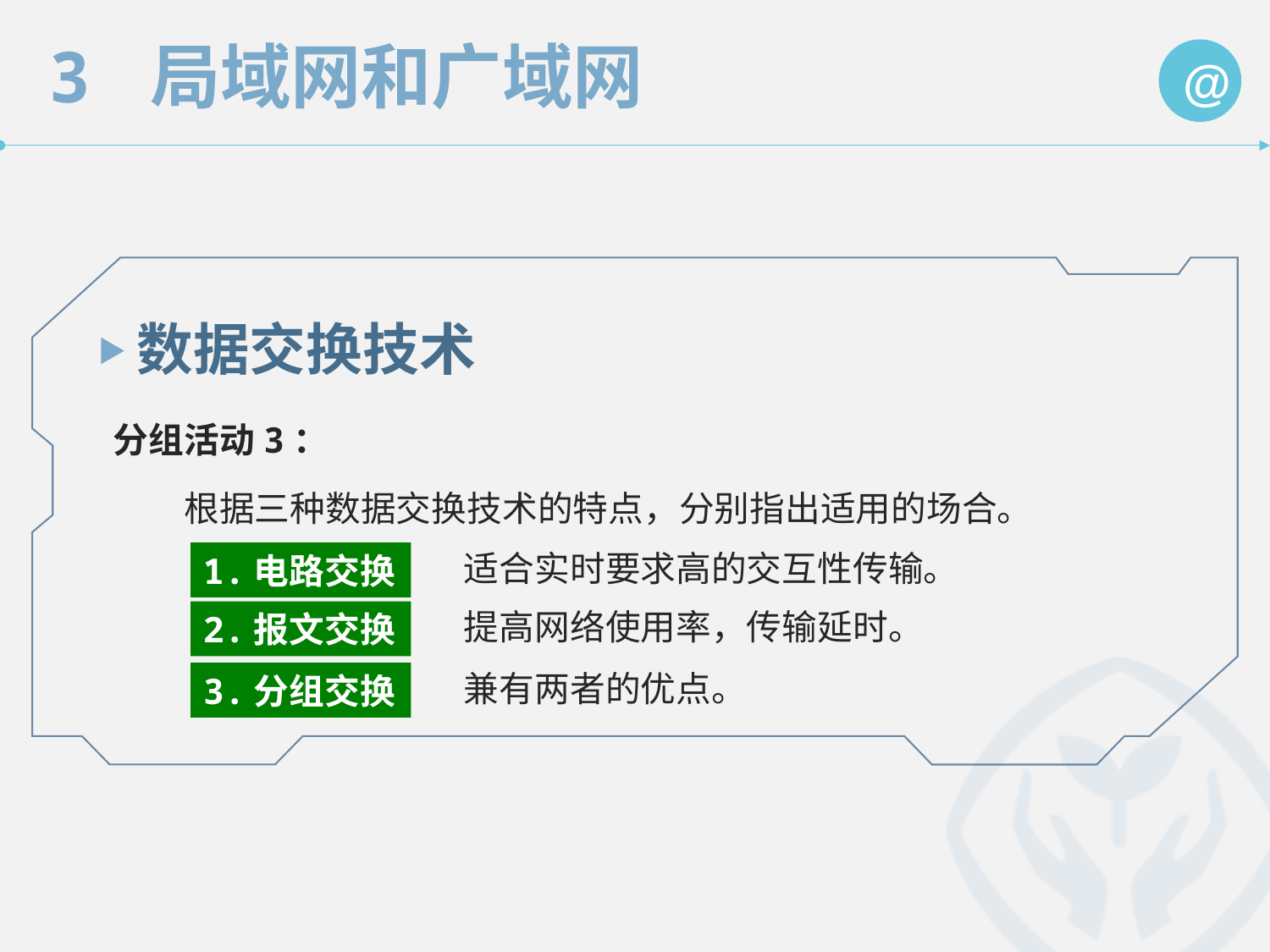

数据交换技术

分组活动3：
　　根据三种数据交换技术的特点，分别指出适用的场合。
适合实时要求高的交互性传输。
1.电路交换
2.报文交换
提高网络使用率，传输延时。
3.分组交换
兼有两者的优点。